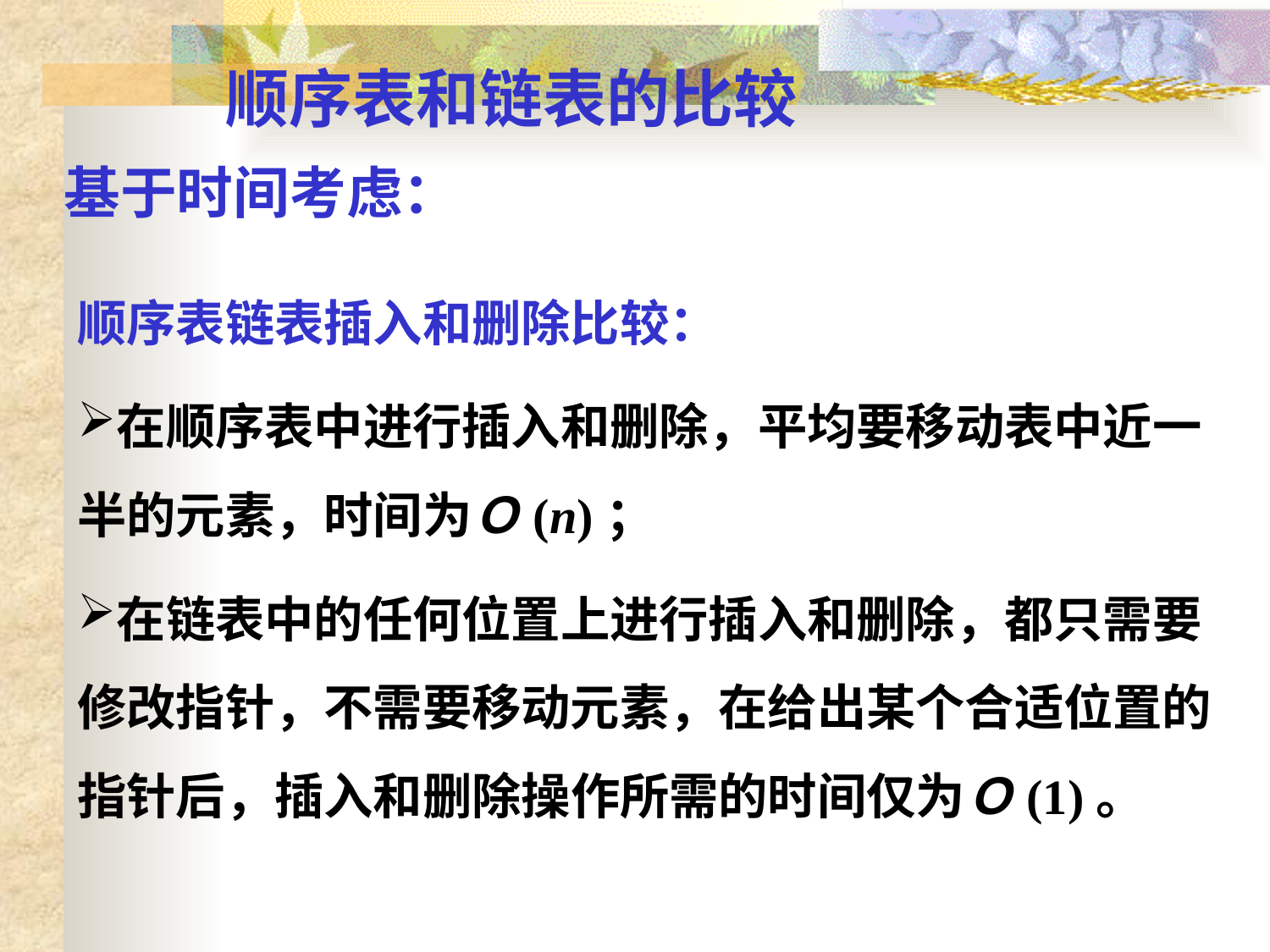

顺序表和链表的比较
基于时间考虑：
顺序表链表插入和删除比较：
在顺序表中进行插入和删除，平均要移动表中近一半的元素，时间为Ｏ(n)；
在链表中的任何位置上进行插入和删除，都只需要修改指针，不需要移动元素，在给出某个合适位置的指针后，插入和删除操作所需的时间仅为Ｏ(1)。